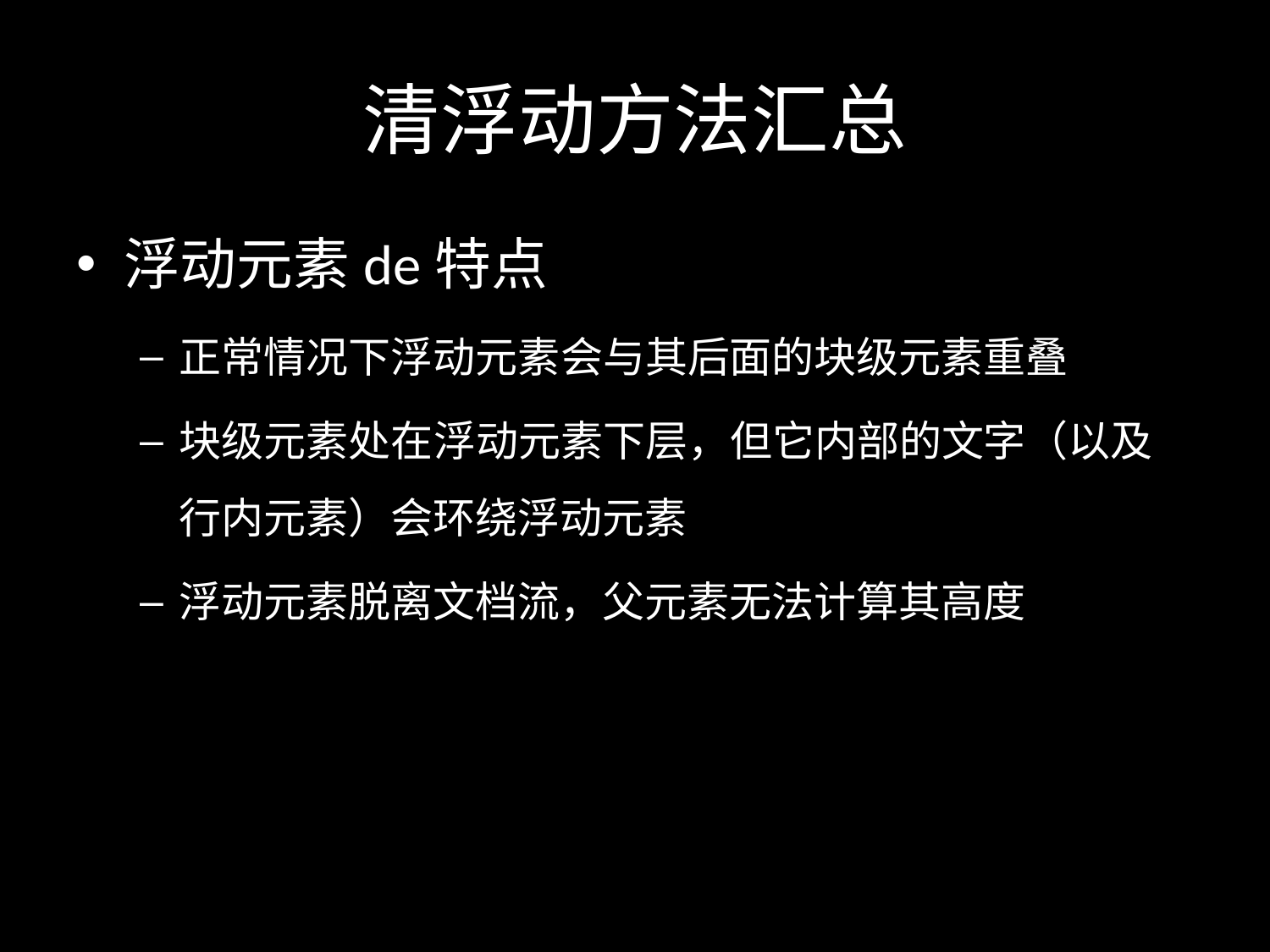

# 清浮动方法汇总
浮动元素de特点
正常情况下浮动元素会与其后面的块级元素重叠
块级元素处在浮动元素下层，但它内部的文字（以及行内元素）会环绕浮动元素
浮动元素脱离文档流，父元素无法计算其高度